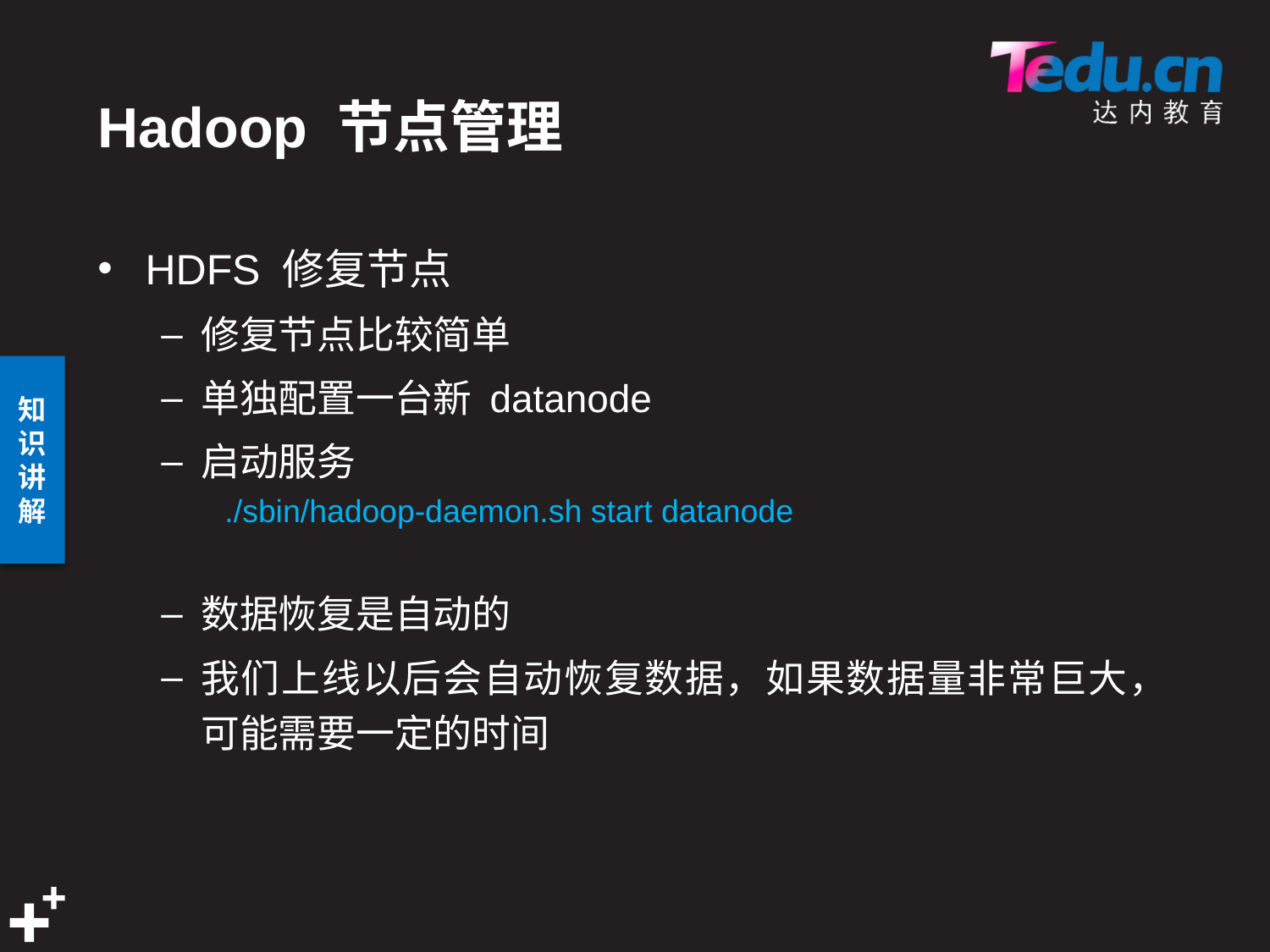

# Hadoop 节点管理
HDFS 修复节点
修复节点比较简单
单独配置一台新 datanode
启动服务
./sbin/hadoop-daemon.sh start datanode

数据恢复是自动的
我们上线以后会自动恢复数据，如果数据量非常巨大，可能需要一定的时间